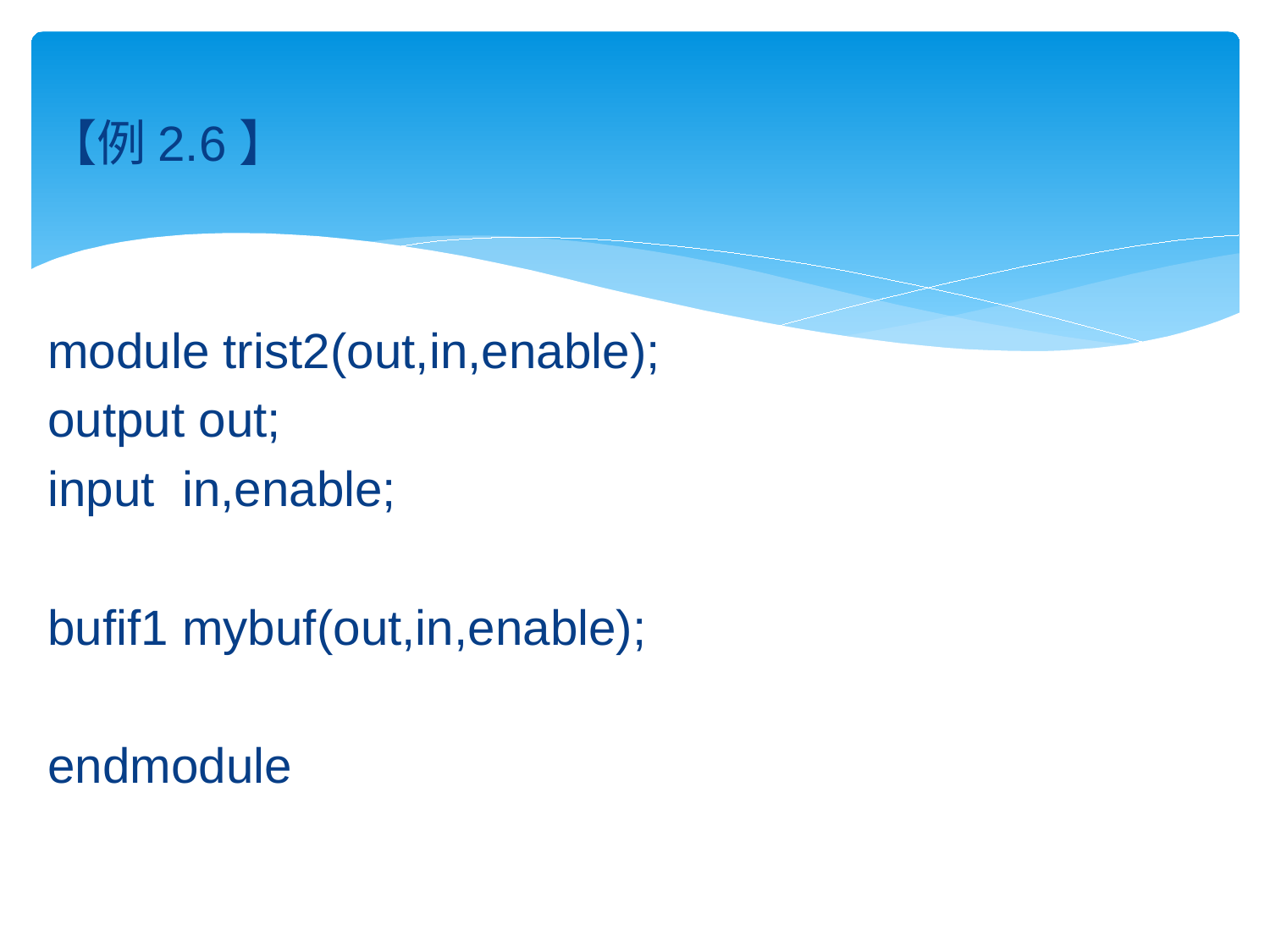

【例2.6】

module trist2(out,in,enable);
output out;
input  in,enable;

bufif1 mybuf(out,in,enable);

endmodule